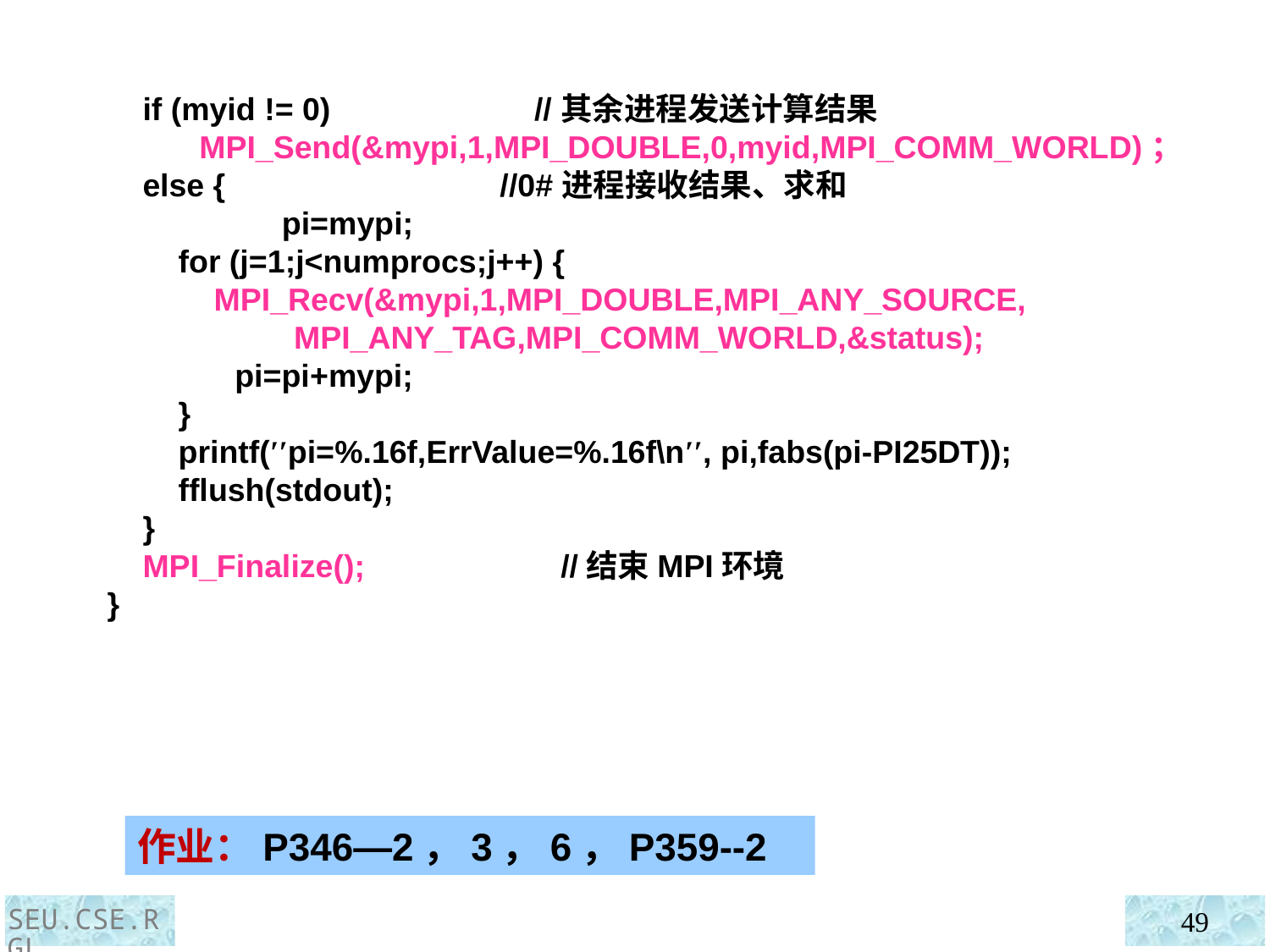

if (myid != 0)                       //其余进程发送计算结果
	     MPI_Send(&mypi,1,MPI_DOUBLE,0,myid,MPI_COMM_WORLD)；
    else {                               //0#进程接收结果、求和
		pi=mypi;
        for (j=1;j<numprocs;j++) {
            MPI_Recv(&mypi,1,MPI_DOUBLE,MPI_ANY_SOURCE,
                     MPI_ANY_TAG,MPI_COMM_WORLD,&status);
	         pi=pi+mypi;
        }
        printf(′′pi=%.16f,ErrValue=%.16f\n′′, pi,fabs(pi-PI25DT));
        fflush(stdout);
    }
    MPI_Finalize();                      //结束MPI环境
}
作业：P346—2，3，6，P359--2
SEU.CSE.RGL
49